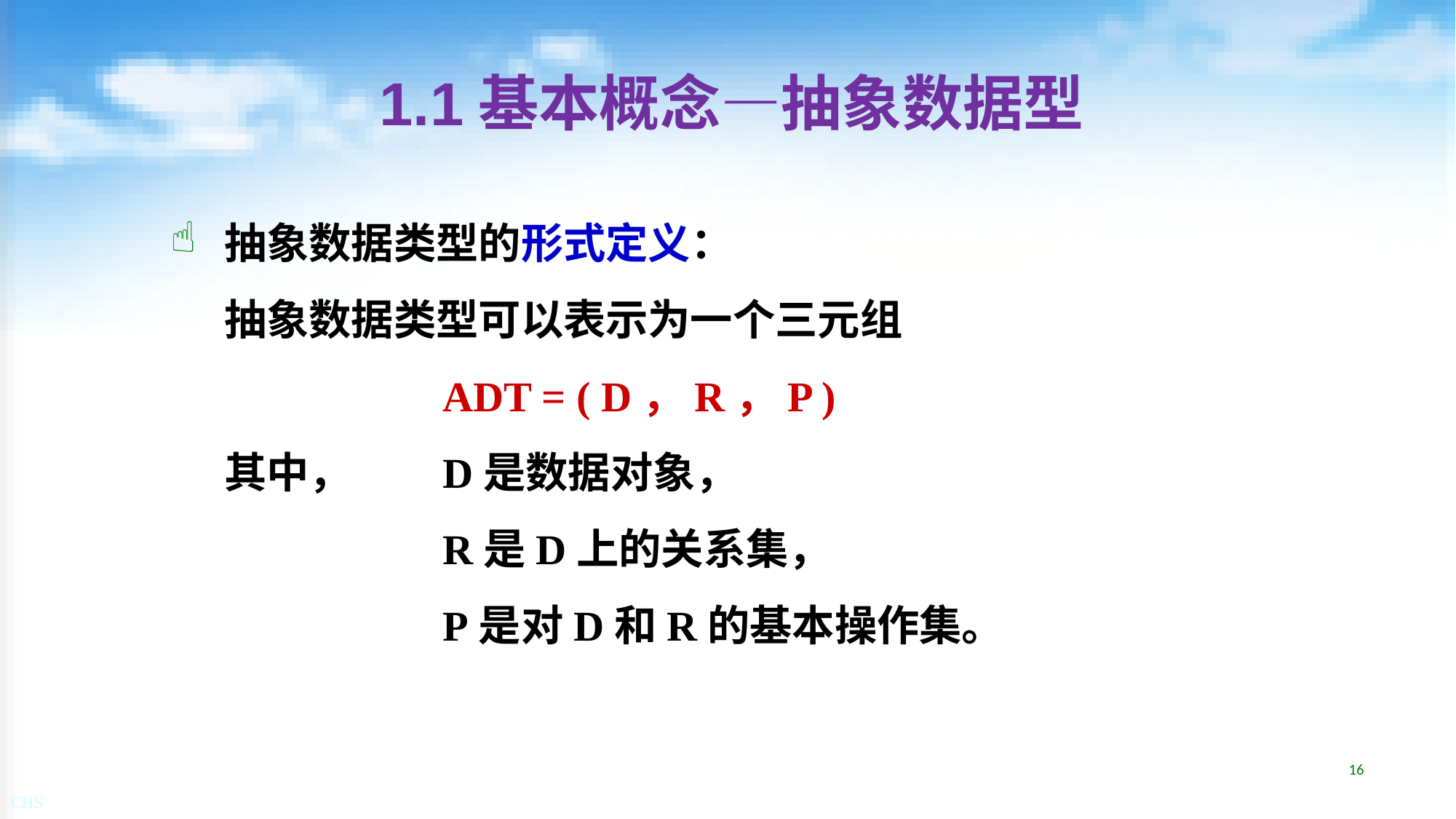

# 1.1基本概念—抽象数据型
抽象数据类型的形式定义：
	抽象数据类型可以表示为一个三元组
			ADT = ( D，R，P )
	其中，	D是数据对象，
			R是D上的关系集，
			P是对D和R的基本操作集。
16